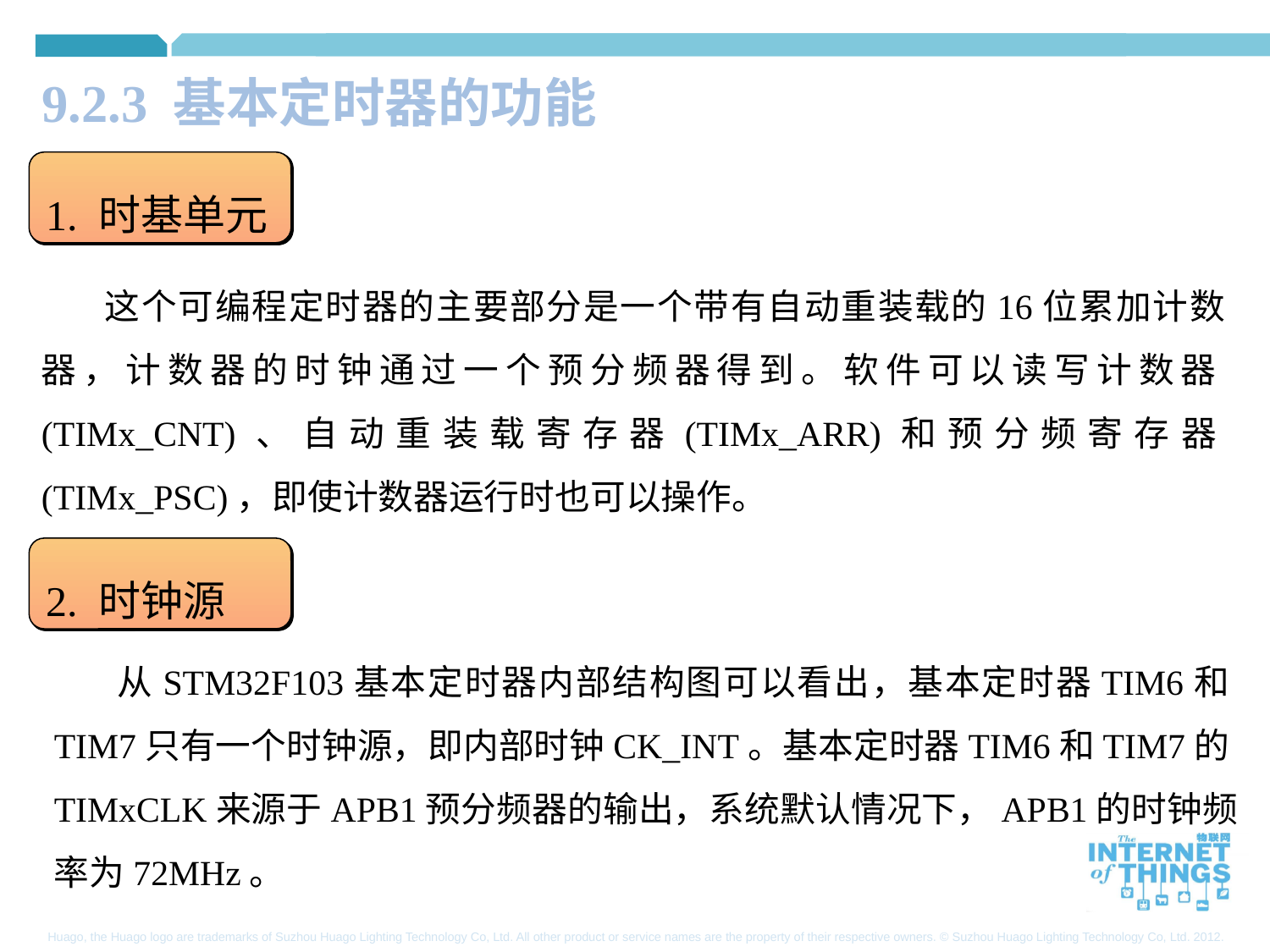

9.2.3 基本定时器的功能
1. 时基单元
这个可编程定时器的主要部分是一个带有自动重装载的16位累加计数器，计数器的时钟通过一个预分频器得到。软件可以读写计数器(TIMx_CNT)、自动重装载寄存器(TIMx_ARR)和预分频寄存器(TIMx_PSC)，即使计数器运行时也可以操作。
2. 时钟源
从STM32F103基本定时器内部结构图可以看出，基本定时器TIM6和TIM7只有一个时钟源，即内部时钟CK_INT。基本定时器TIM6和TIM7的TIMxCLK来源于APB1预分频器的输出，系统默认情况下，APB1的时钟频率为72MHz。